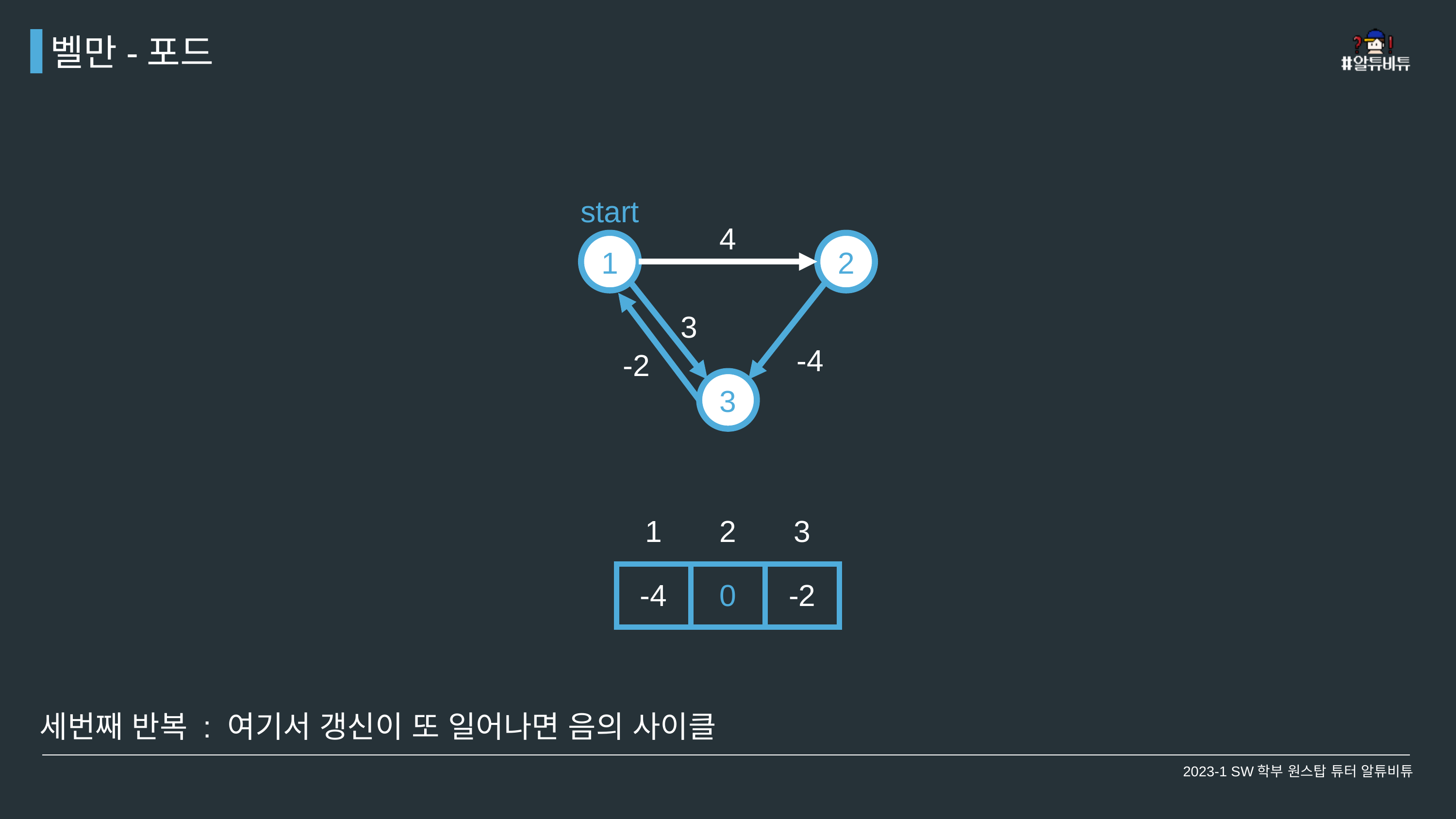

벨만-포드
start
4
1
2
3
-4
-2
3
| 1 | 2 | 3 |
| --- | --- | --- |
| -4 | 0 | -2 |
| --- | --- | --- |
세번째 반복 : 여기서 갱신이 또 일어나면 음의 사이클
2023-1 SW학부 원스탑 튜터 알튜비튜